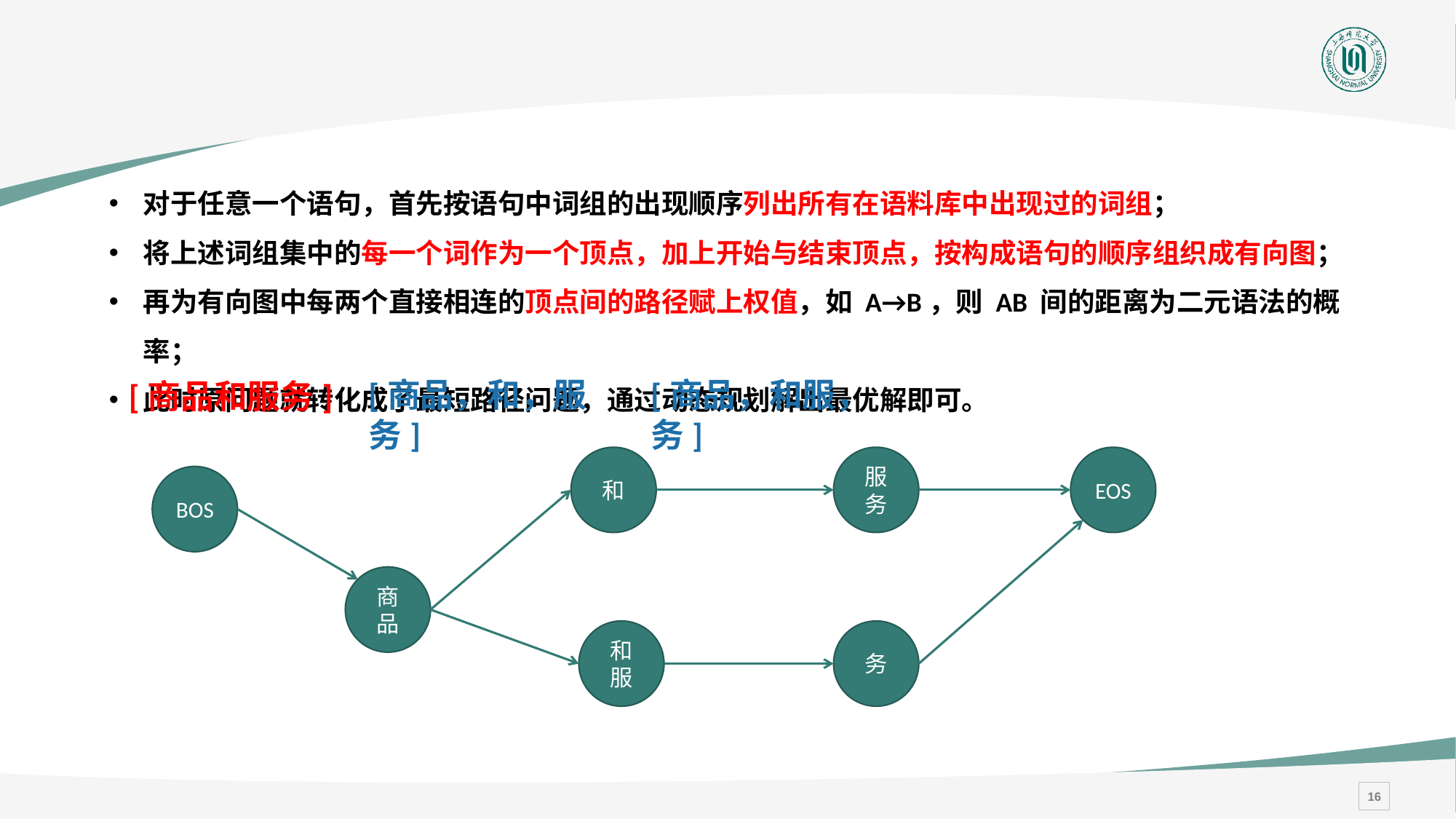

对于任意一个语句，首先按语句中词组的出现顺序列出所有在语料库中出现过的词组；
将上述词组集中的每一个词作为一个顶点，加上开始与结束顶点，按构成语句的顺序组织成有向图；
再为有向图中每两个直接相连的顶点间的路径赋上权值，如 A→B，则 AB 间的距离为二元语法的概率；
此时原问题就转化成了最短路径问题，通过动态规划解出最优解即可。

[商品，和，服务]
[商品，和服，务]
[商品和服务]
和
服务
EOS
BOS
商品
和服
务